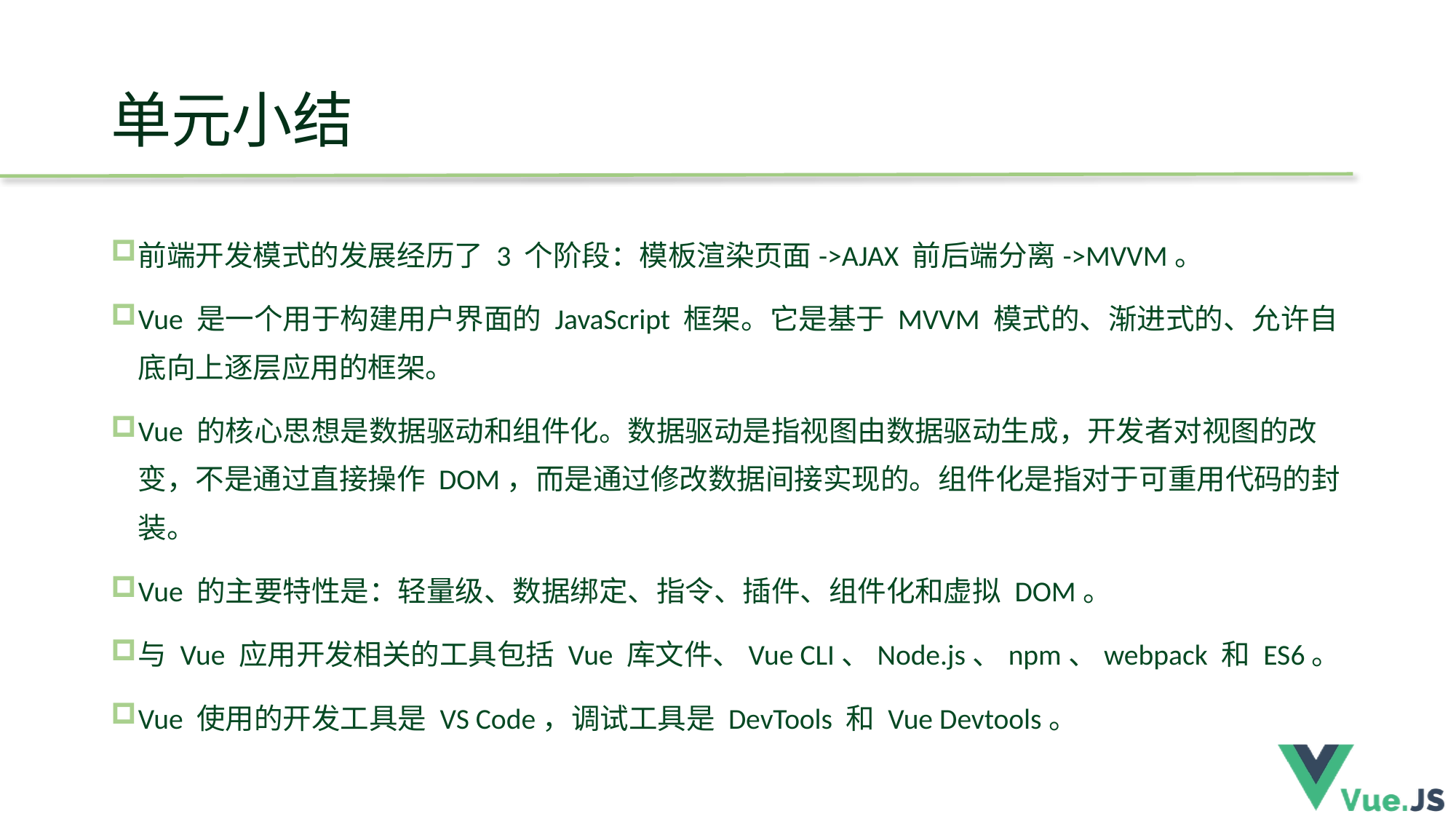

# 单元小结
前端开发模式的发展经历了 3 个阶段：模板渲染页面->AJAX 前后端分离->MVVM。
Vue 是一个用于构建用户界面的 JavaScript 框架。它是基于 MVVM 模式的、渐进式的、允许自底向上逐层应用的框架。
Vue 的核心思想是数据驱动和组件化。数据驱动是指视图由数据驱动生成，开发者对视图的改变，不是通过直接操作 DOM，而是通过修改数据间接实现的。组件化是指对于可重用代码的封装。
Vue 的主要特性是：轻量级、数据绑定、指令、插件、组件化和虚拟 DOM。
与 Vue 应用开发相关的工具包括 Vue 库文件、Vue CLI、Node.js、npm、webpack 和 ES6。
Vue 使用的开发工具是 VS Code，调试工具是 DevTools 和 Vue Devtools。